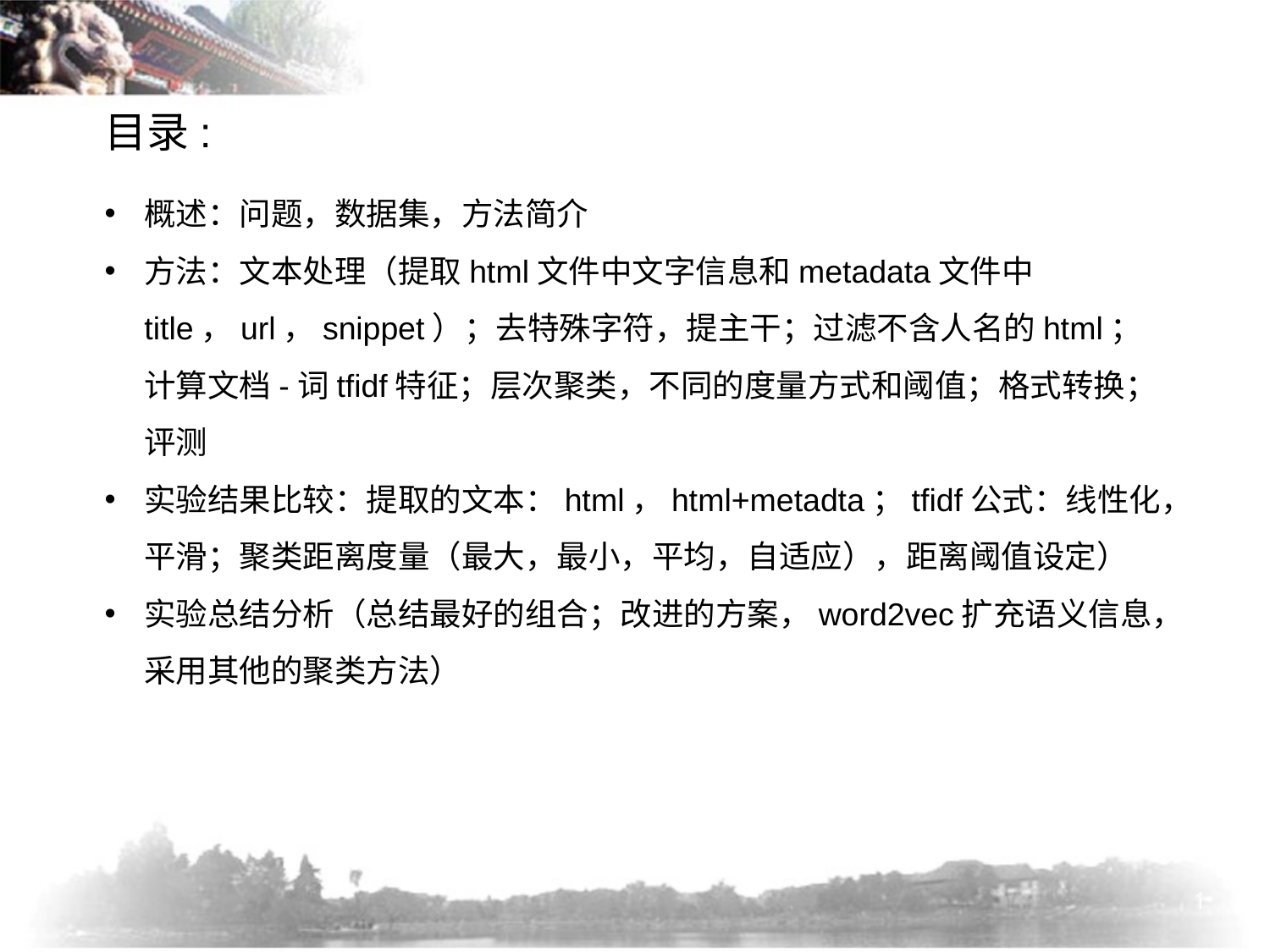

# 目录:
概述：问题，数据集，方法简介
方法：文本处理（提取html文件中文字信息和metadata文件中title，url，snippet）；去特殊字符，提主干；过滤不含人名的html；计算文档-词tfidf特征；层次聚类，不同的度量方式和阈值；格式转换；评测
实验结果比较：提取的文本：html，html+metadta；tfidf公式：线性化，平滑；聚类距离度量（最大，最小，平均，自适应），距离阈值设定）
实验总结分析（总结最好的组合；改进的方案，word2vec扩充语义信息，采用其他的聚类方法）